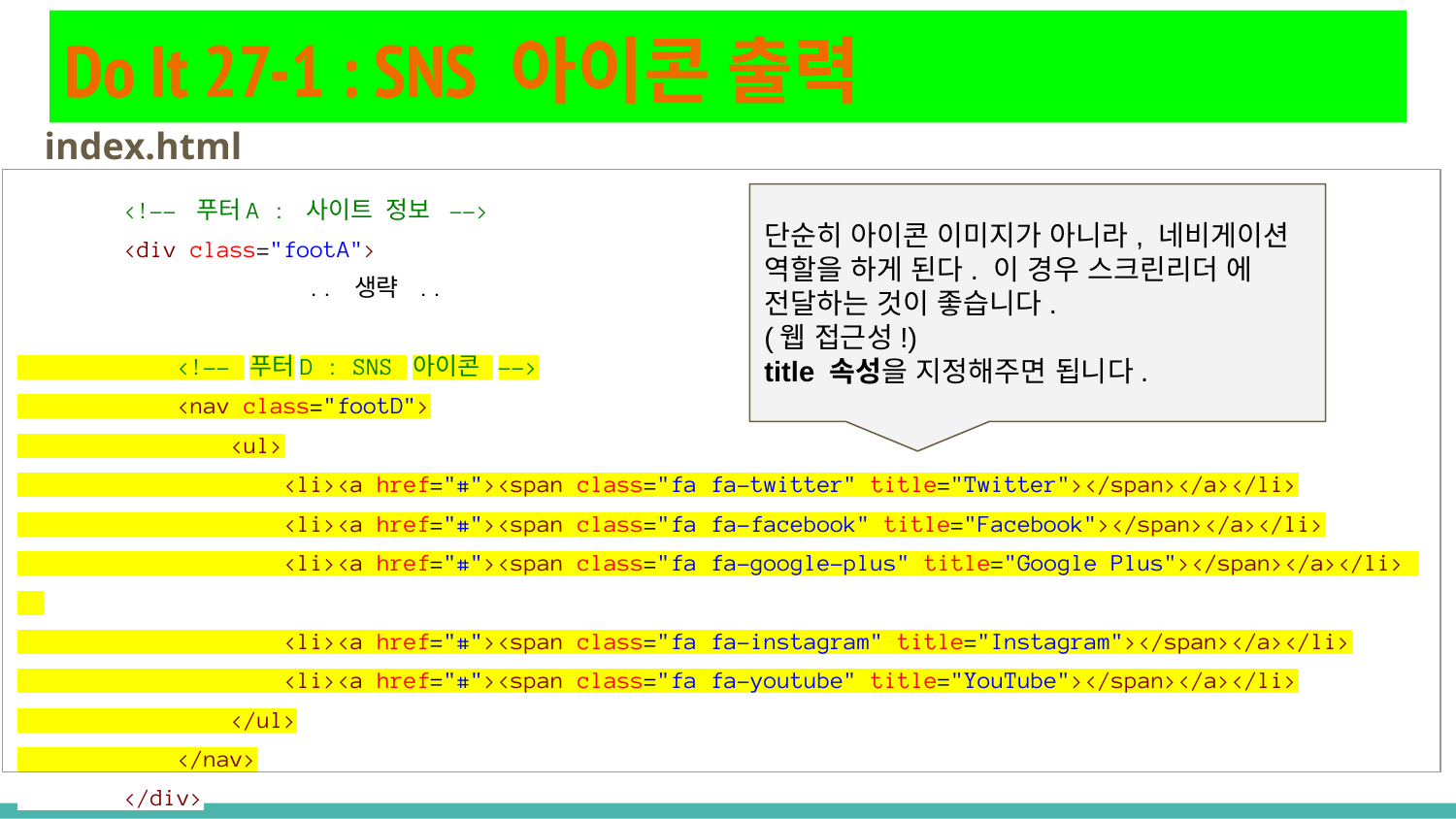

# Do It 27-1 : SNS 아이콘 출력
index.html
        <!-- 푸터A : 사이트 정보 -->
        <div class="footA">
		.. 생략 ..

            <!-- 푸터D : SNS 아이콘 -->
            <nav class="footD">
                <ul>
                    <li><a href="#"><span class="fa fa-twitter" title="Twitter"></span></a></li>
                    <li><a href="#"><span class="fa fa-facebook" title="Facebook"></span></a></li>
                    <li><a href="#"><span class="fa fa-google-plus" title="Google Plus"></span></a></li>
                    <li><a href="#"><span class="fa fa-instagram" title="Instagram"></span></a></li>
                    <li><a href="#"><span class="fa fa-youtube" title="YouTube"></span></a></li>
                </ul>
            </nav>
        </div>

단순히 아이콘 이미지가 아니라, 네비게이션 역할을 하게 된다. 이 경우 스크린리더 에 전달하는 것이 좋습니다.
(웹 접근성!)
title 속성을 지정해주면 됩니다.